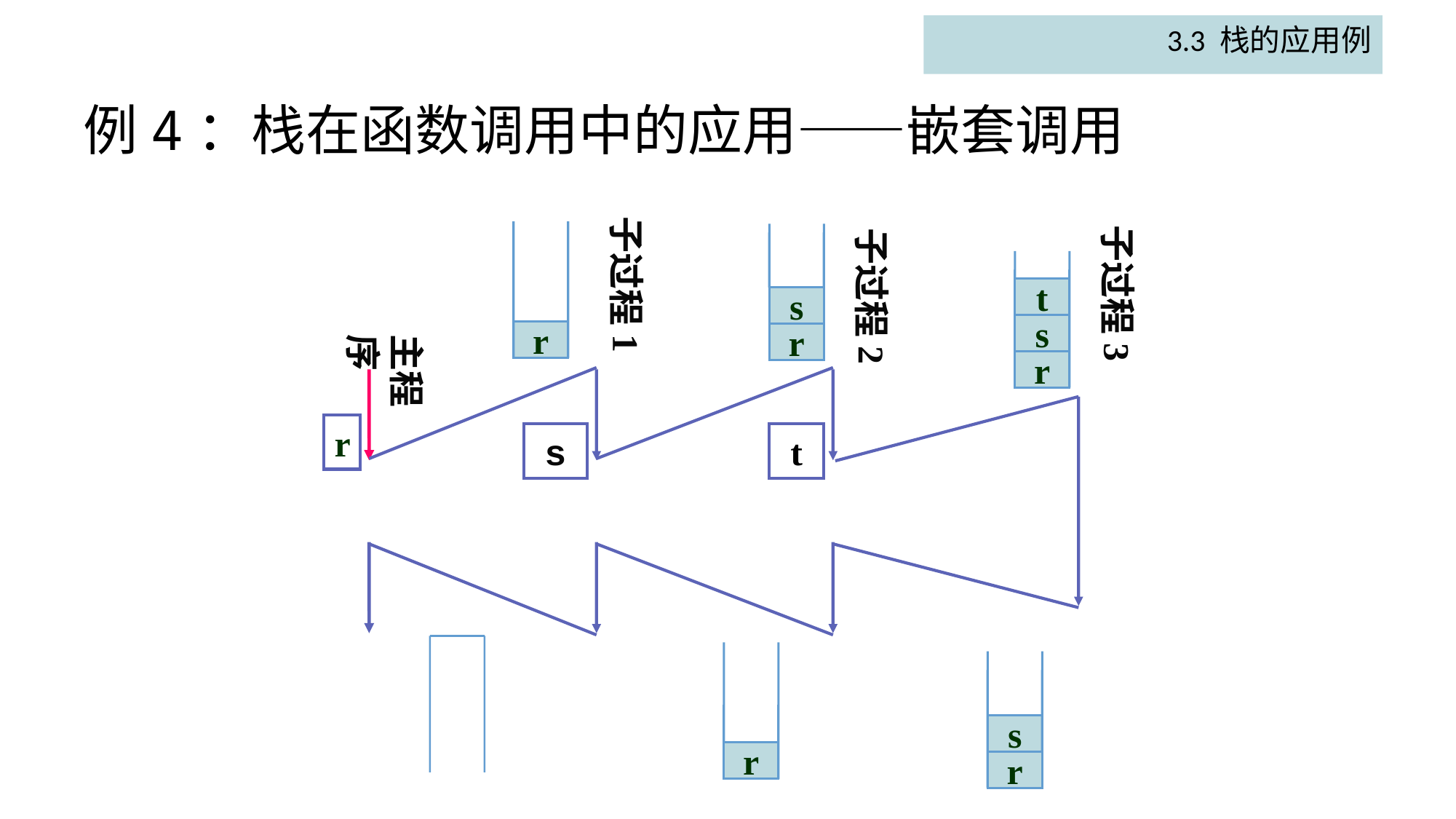

3.3 栈的应用例

# 例4：栈在函数调用中的应用——嵌套调用
子过程1
子过程3
子过程2

r

s
r

t
s
r
主程序
r

s

t

r

s
r